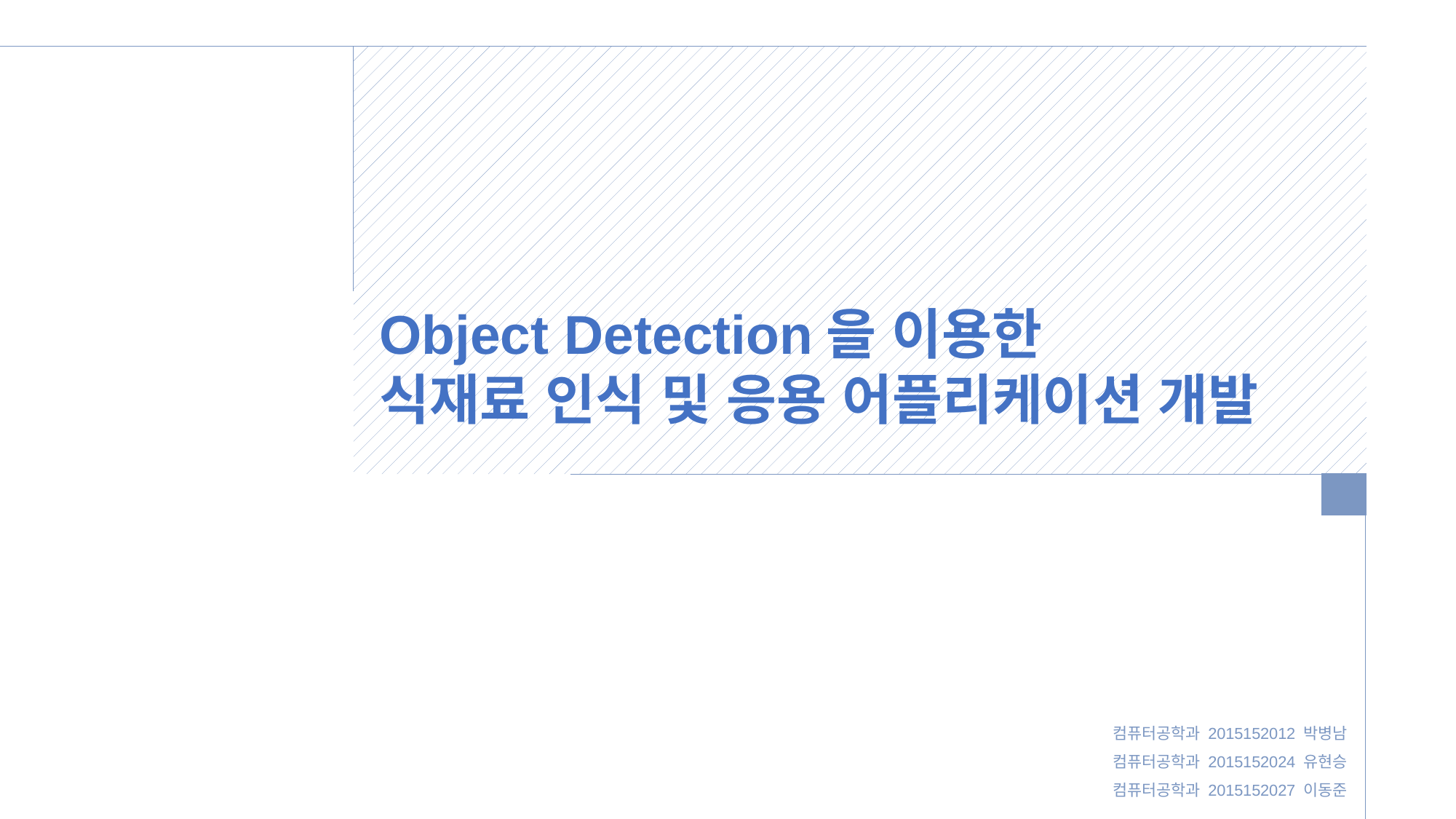

Object Detection을 이용한
식재료 인식 및 응용 어플리케이션 개발

컴퓨터공학과 2015152012 박병남
컴퓨터공학과 2015152024 유현승
컴퓨터공학과 2015152027 이동준